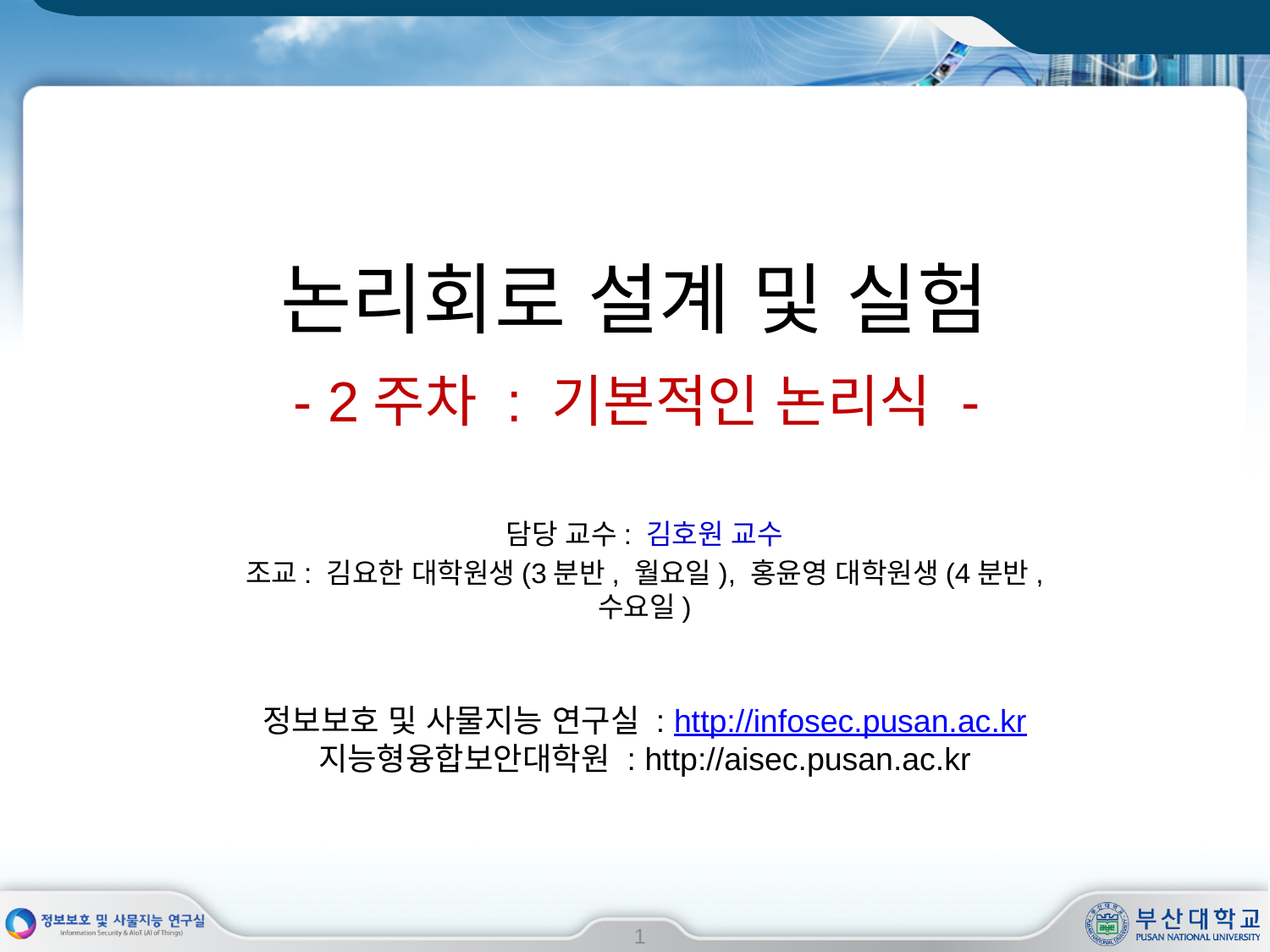

# 논리회로 설계 및 실험
- 2주차 : 기본적인 논리식 -
담당 교수: 김호원 교수
조교: 김요한 대학원생(3분반, 월요일), 홍윤영 대학원생(4분반, 수요일)
정보보호 및 사물지능 연구실 : http://infosec.pusan.ac.kr
지능형융합보안대학원 : http://aisec.pusan.ac.kr
1